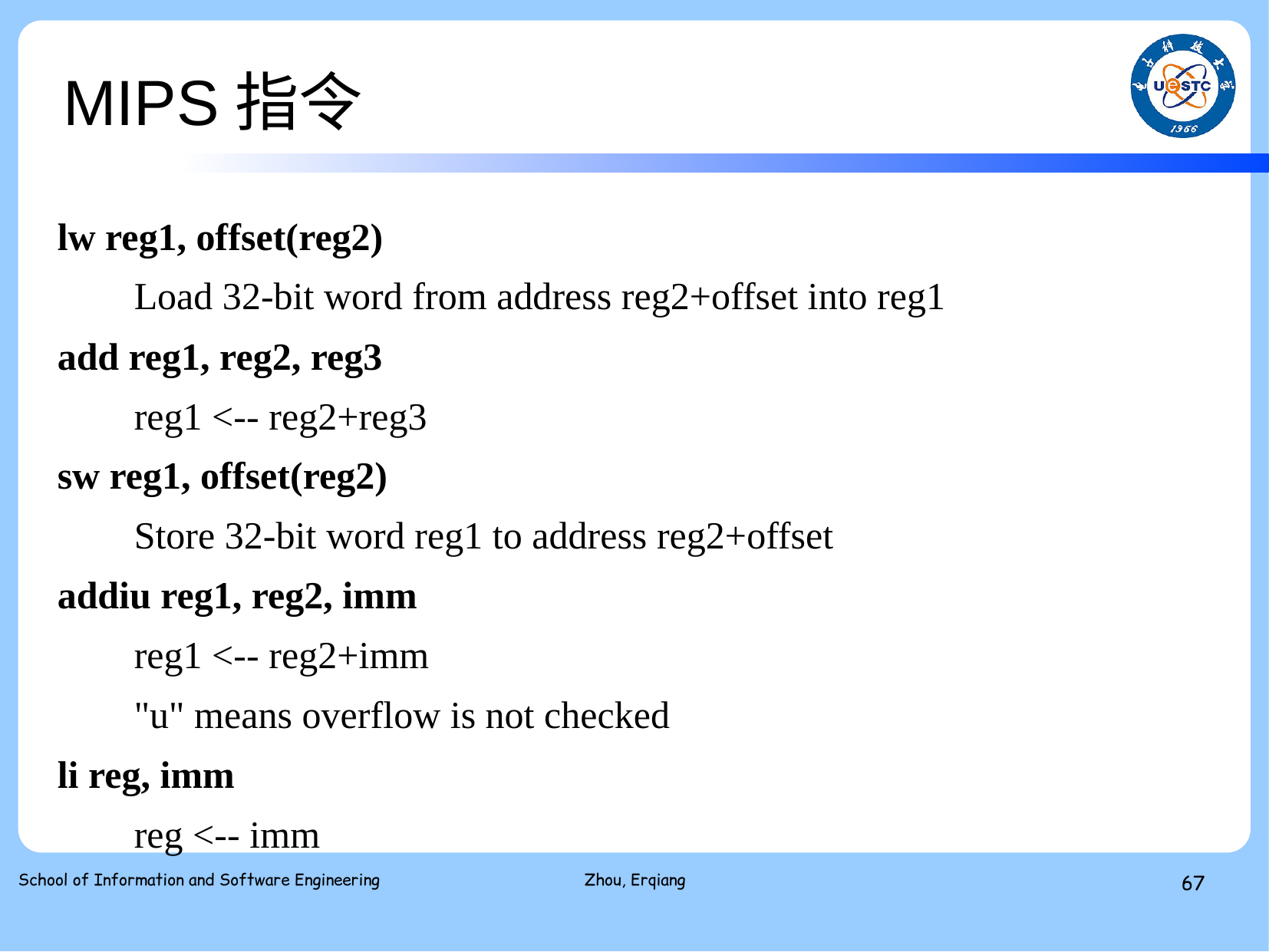

# MIPS指令
lw reg1, offset(reg2)
        Load 32-bit word from address reg2+offset into reg1
add reg1, reg2, reg3
        reg1 <-- reg2+reg3
sw reg1, offset(reg2)
        Store 32-bit word reg1 to address reg2+offset
addiu reg1, reg2, imm
        reg1 <-- reg2+imm
        "u" means overflow is not checked
li reg, imm
        reg <-- imm
School of Information and Software Engineering
Zhou, Erqiang
67